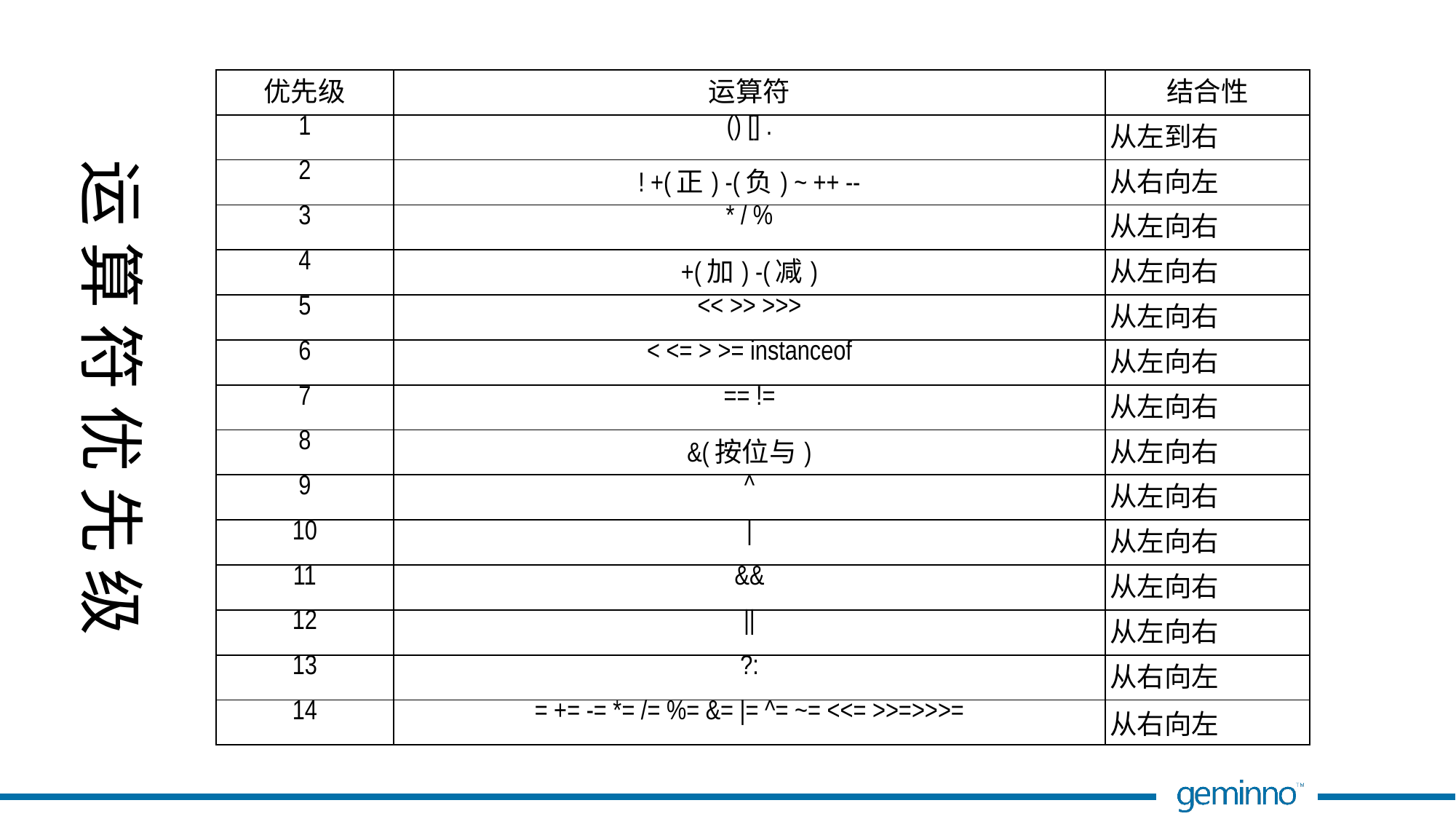

| 优先级 | 运算符 | 结合性 |
| --- | --- | --- |
| 1 | () [] . | 从左到右 |
| 2 | ! +(正) -(负) ~ ++ -- | 从右向左 |
| 3 | \* / % | 从左向右 |
| 4 | +(加) -(减) | 从左向右 |
| 5 | << >> >>> | 从左向右 |
| 6 | < <= > >= instanceof | 从左向右 |
| 7 | == != | 从左向右 |
| 8 | &(按位与) | 从左向右 |
| 9 | ^ | 从左向右 |
| 10 | | | 从左向右 |
| 11 | && | 从左向右 |
| 12 | || | 从左向右 |
| 13 | ?: | 从右向左 |
| 14 | = += -= \*= /= %= &= |= ^= ~= <<= >>=>>>= | 从右向左 |
运 算 符 优 先 级